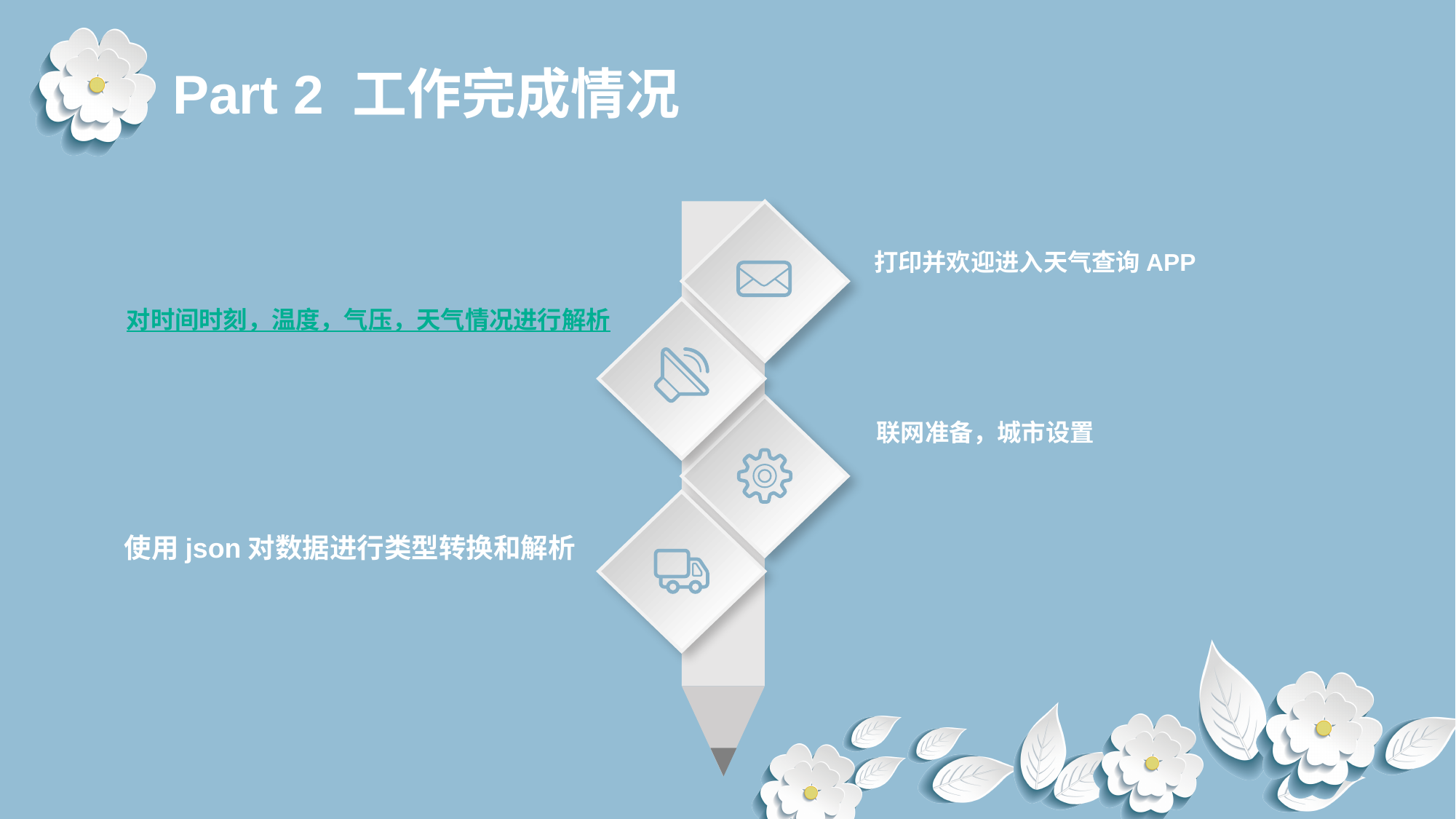

Part 2 工作完成情况

打印并欢迎进入天气查询APP
对时间时刻，温度，气压，天气情况进行解析

联网准备，城市设置

使用json对数据进行类型转换和解析
延时符